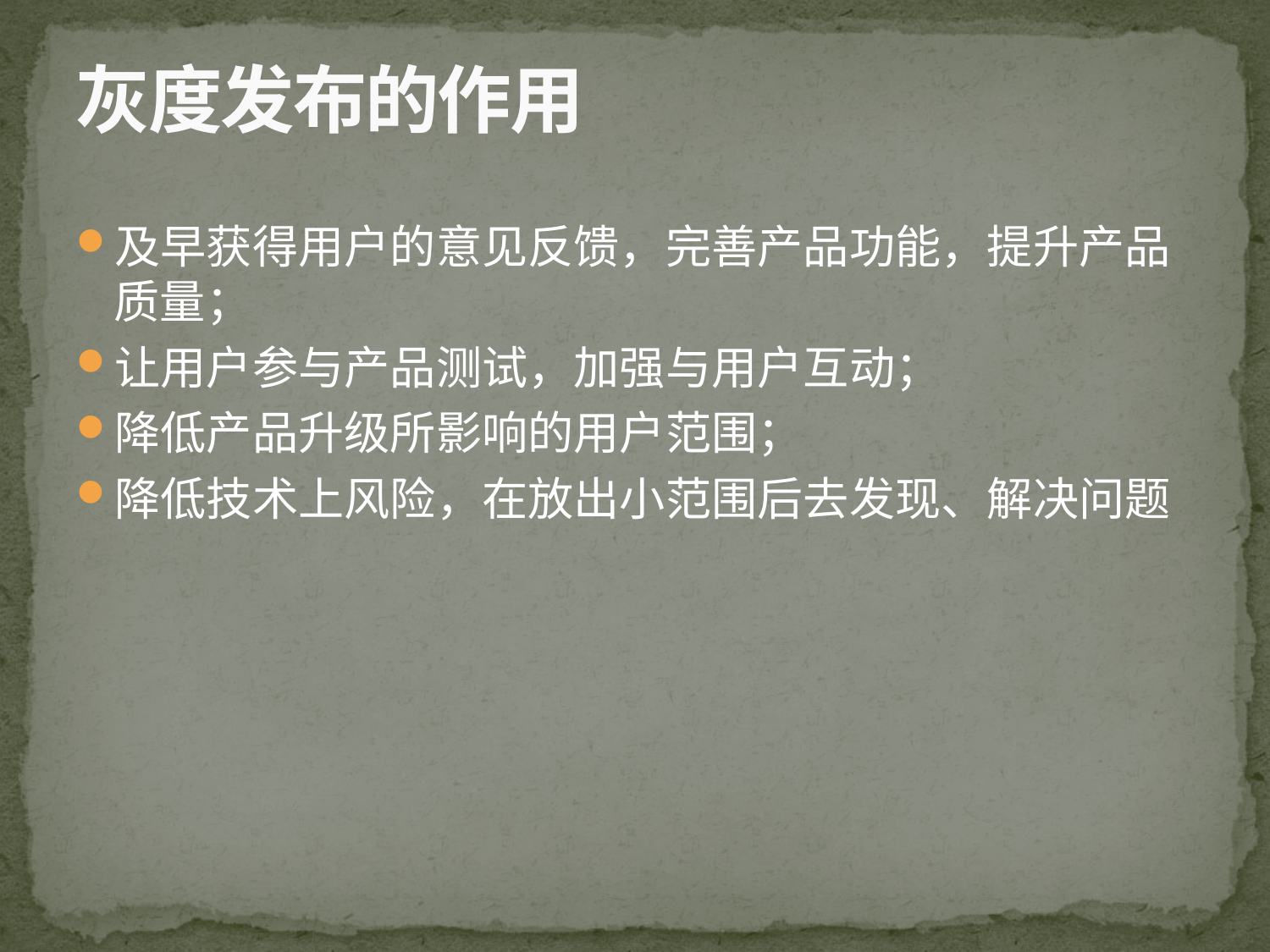

# 灰度发布的作用
及早获得用户的意见反馈，完善产品功能，提升产品质量；
让用户参与产品测试，加强与用户互动；
降低产品升级所影响的用户范围；
降低技术上风险，在放出小范围后去发现、解决问题